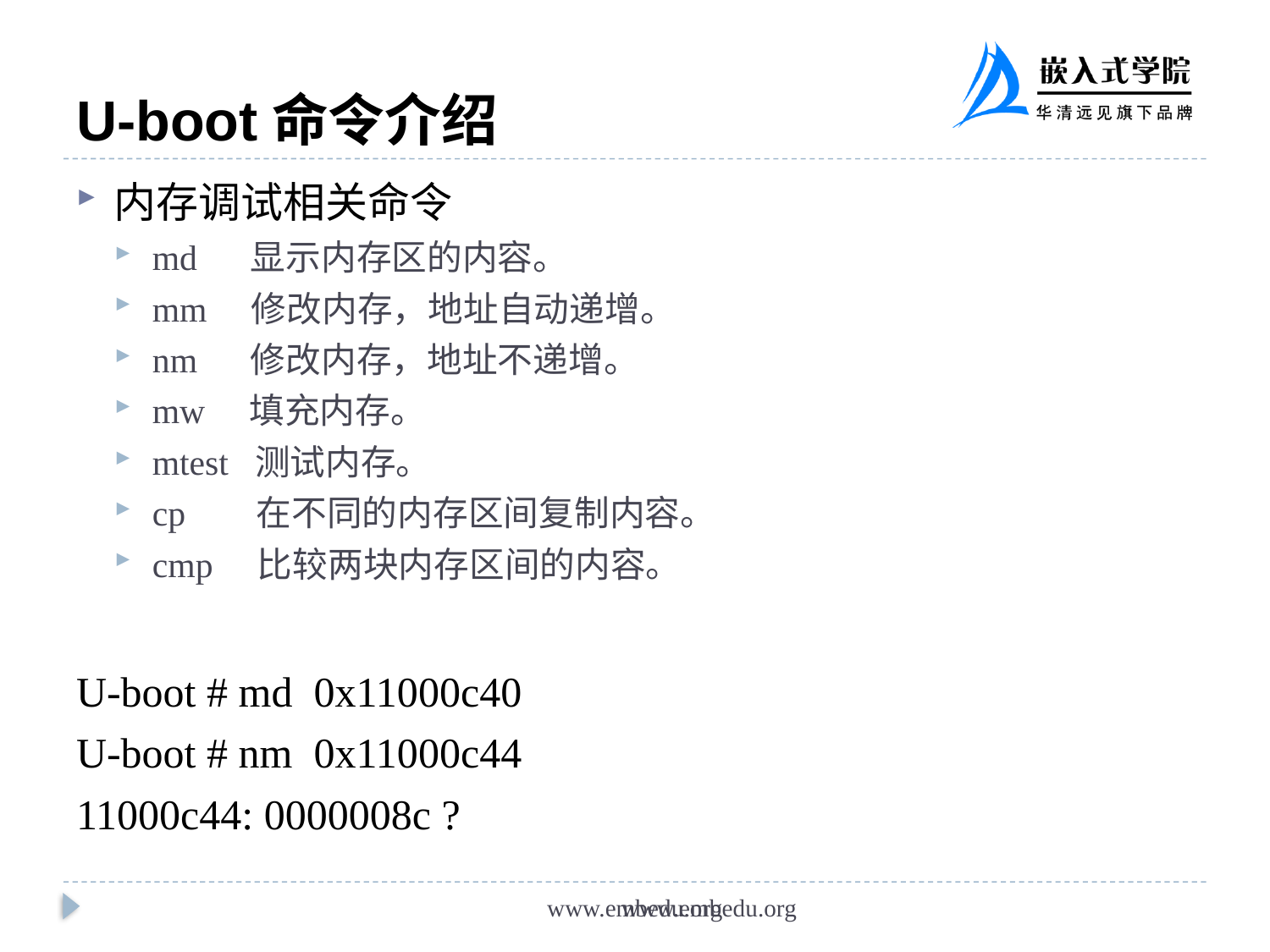

# U-boot命令介绍
内存调试相关命令
md     显示内存区的内容。
mm    修改内存，地址自动递增。
nm     修改内存，地址不递增。
mw    填充内存。
mtest  测试内存。
cp       在不同的内存区间复制内容。
cmp    比较两块内存区间的内容。

U-boot # md  0x11000c40
U-boot # nm  0x11000c44
11000c44: 0000008c ?
www.embedu.org
www.embedu.org